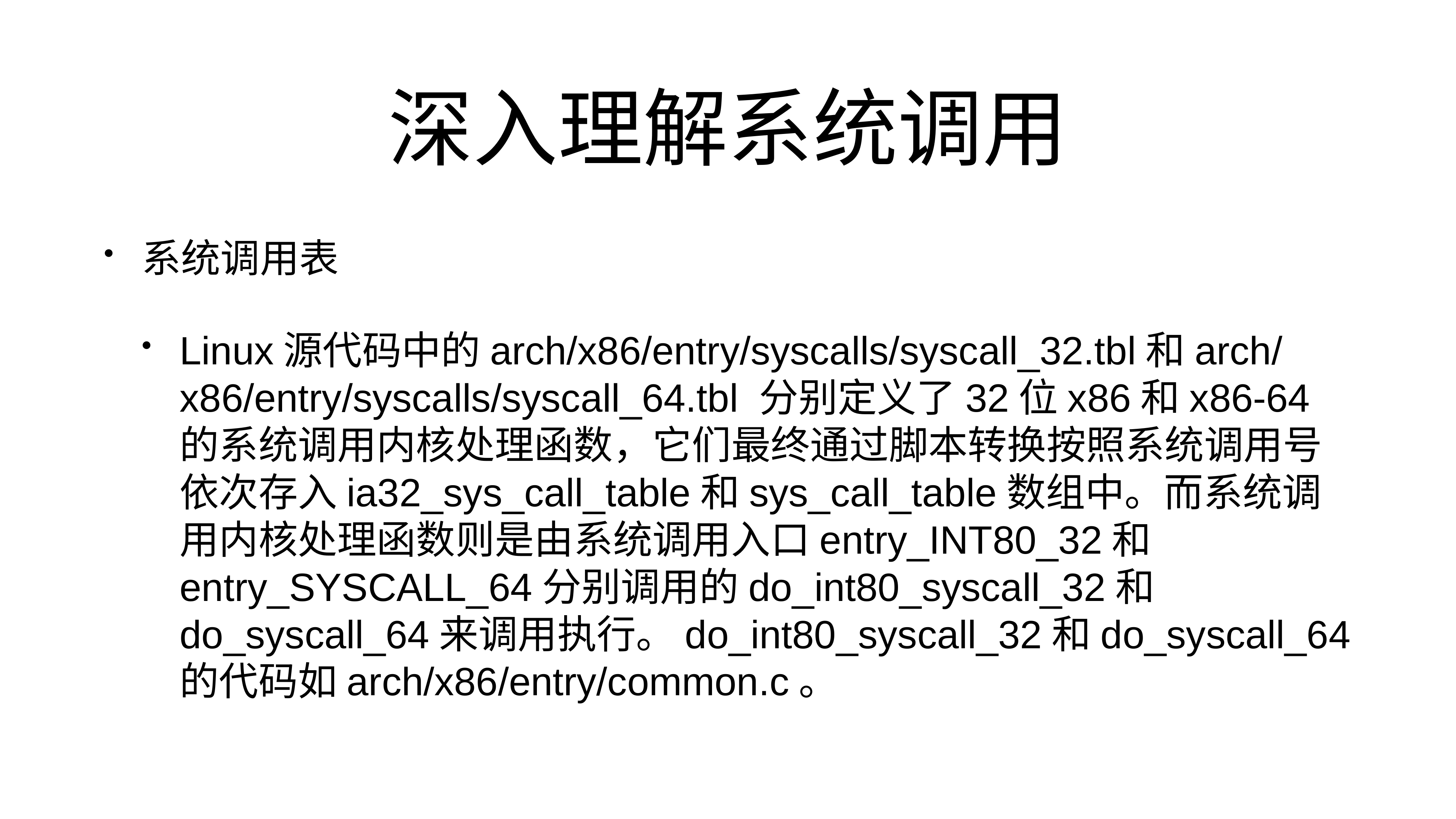

# 深入理解系统调用
系统调用表
Linux源代码中的arch/x86/entry/syscalls/syscall_32.tbl和arch/x86/entry/syscalls/syscall_64.tbl 分别定义了32位x86和x86-64的系统调用内核处理函数，它们最终通过脚本转换按照系统调用号依次存入ia32_sys_call_table和sys_call_table数组中。而系统调用内核处理函数则是由系统调用入口entry_INT80_32和entry_SYSCALL_64分别调用的do_int80_syscall_32和do_syscall_64来调用执行。do_int80_syscall_32和do_syscall_64的代码如arch/x86/entry/common.c。